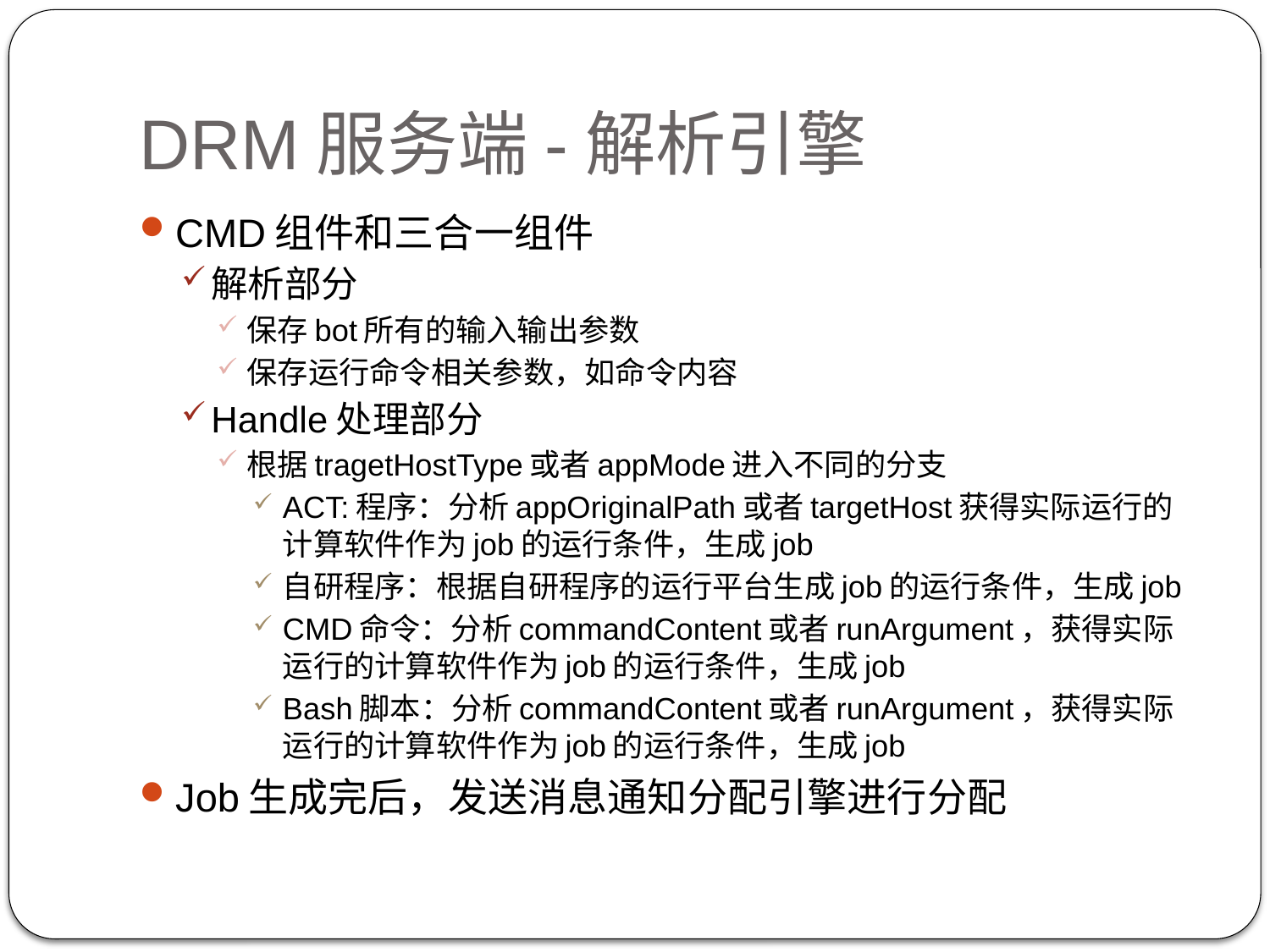

# DRM服务端-解析引擎
CMD组件和三合一组件
解析部分
保存bot所有的输入输出参数
保存运行命令相关参数，如命令内容
Handle处理部分
根据tragetHostType或者appMode进入不同的分支
ACT:程序：分析appOriginalPath或者targetHost获得实际运行的计算软件作为job的运行条件，生成job
自研程序：根据自研程序的运行平台生成job的运行条件，生成job
CMD命令：分析commandContent或者runArgument，获得实际运行的计算软件作为job的运行条件，生成job
Bash脚本：分析commandContent或者runArgument，获得实际运行的计算软件作为job的运行条件，生成job
Job生成完后，发送消息通知分配引擎进行分配